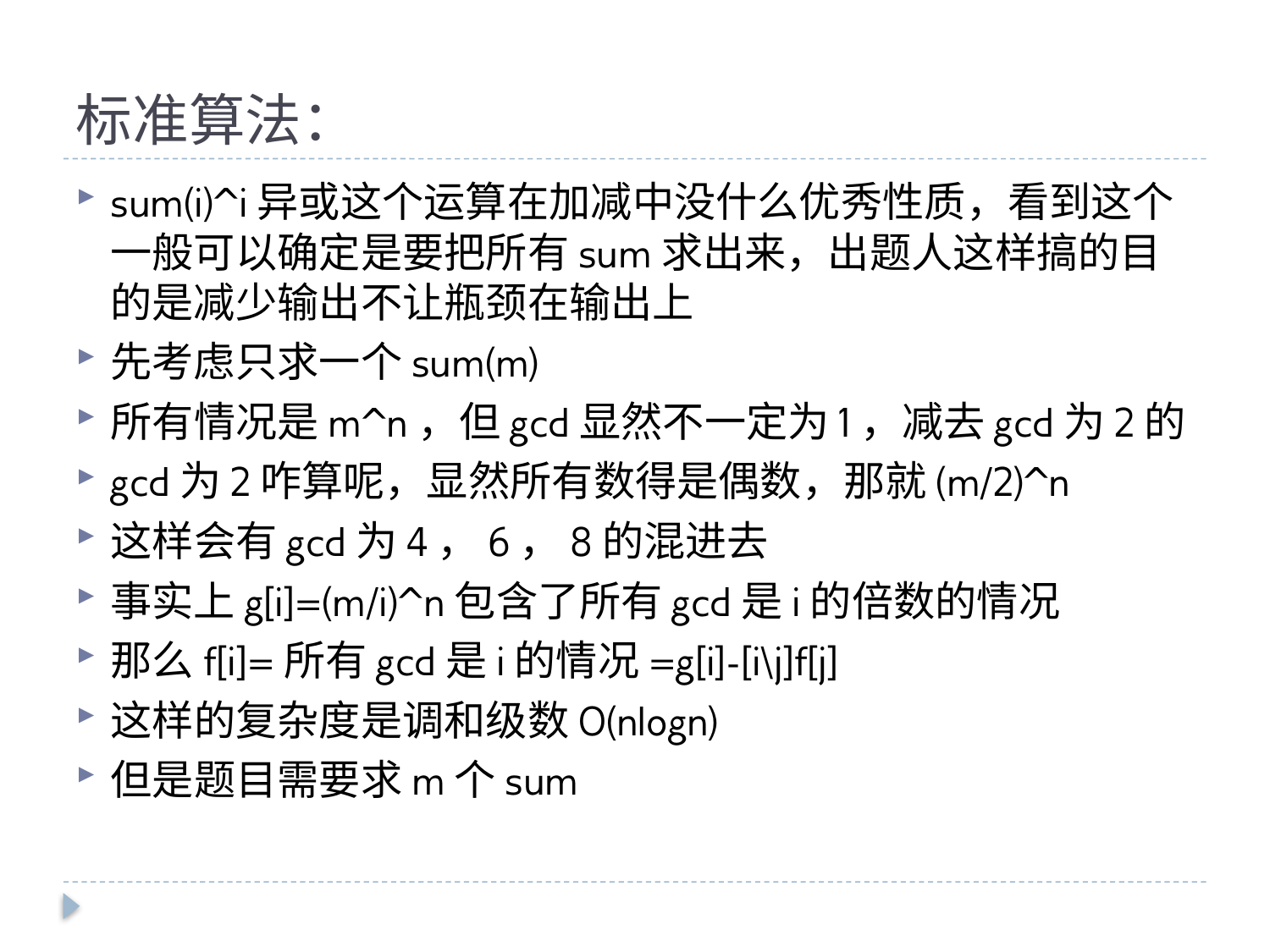

# 标准算法：
sum(i)^i异或这个运算在加减中没什么优秀性质，看到这个一般可以确定是要把所有sum求出来，出题人这样搞的目的是减少输出不让瓶颈在输出上
先考虑只求一个sum(m)
所有情况是m^n，但gcd显然不一定为1，减去gcd为2的
gcd为2咋算呢，显然所有数得是偶数，那就(m/2)^n
这样会有gcd为4，6，8的混进去
事实上g[i]=(m/i)^n包含了所有gcd是i的倍数的情况
那么f[i]=所有gcd是i的情况=g[i]-[i\j]f[j]
这样的复杂度是调和级数O(nlogn)
但是题目需要求m个sum